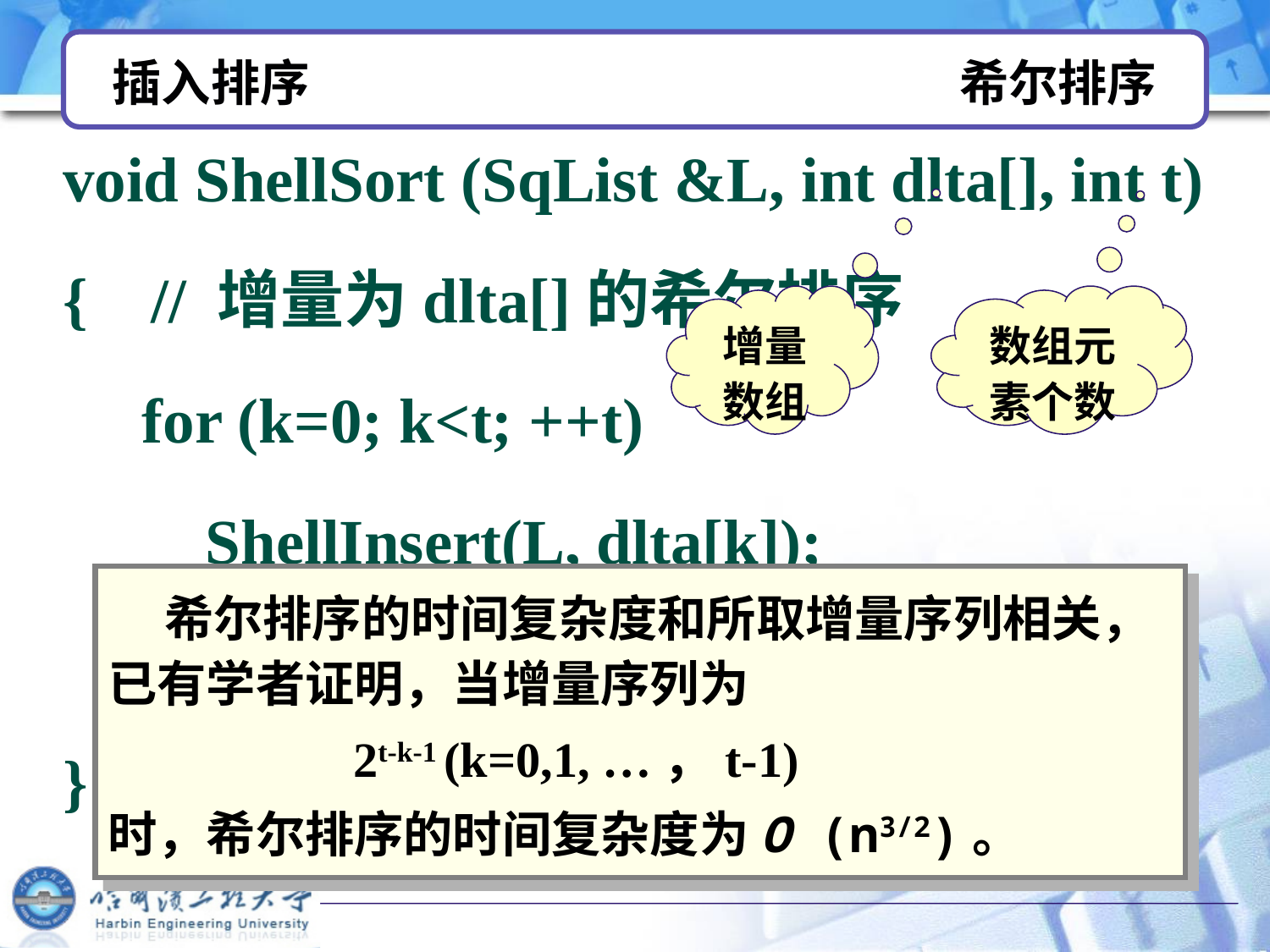

# 插入排序                                                          希尔排序
void ShellSort (SqList &L, int dlta[], int t)
{    // 增量为dlta[]的希尔排序
     for (k=0; k<t; ++t)
         ShellInsert(L, dlta[k]);
             //一趟增量为dlta[k]的插入排序
} // ShellSort
增量数组
数组元素个数
    希尔排序的时间复杂度和所取增量序列相关，已有学者证明，当增量序列为
                    2t-k-1 (k=0,1, …，t-1)
时，希尔排序的时间复杂度为O (n3/2)。